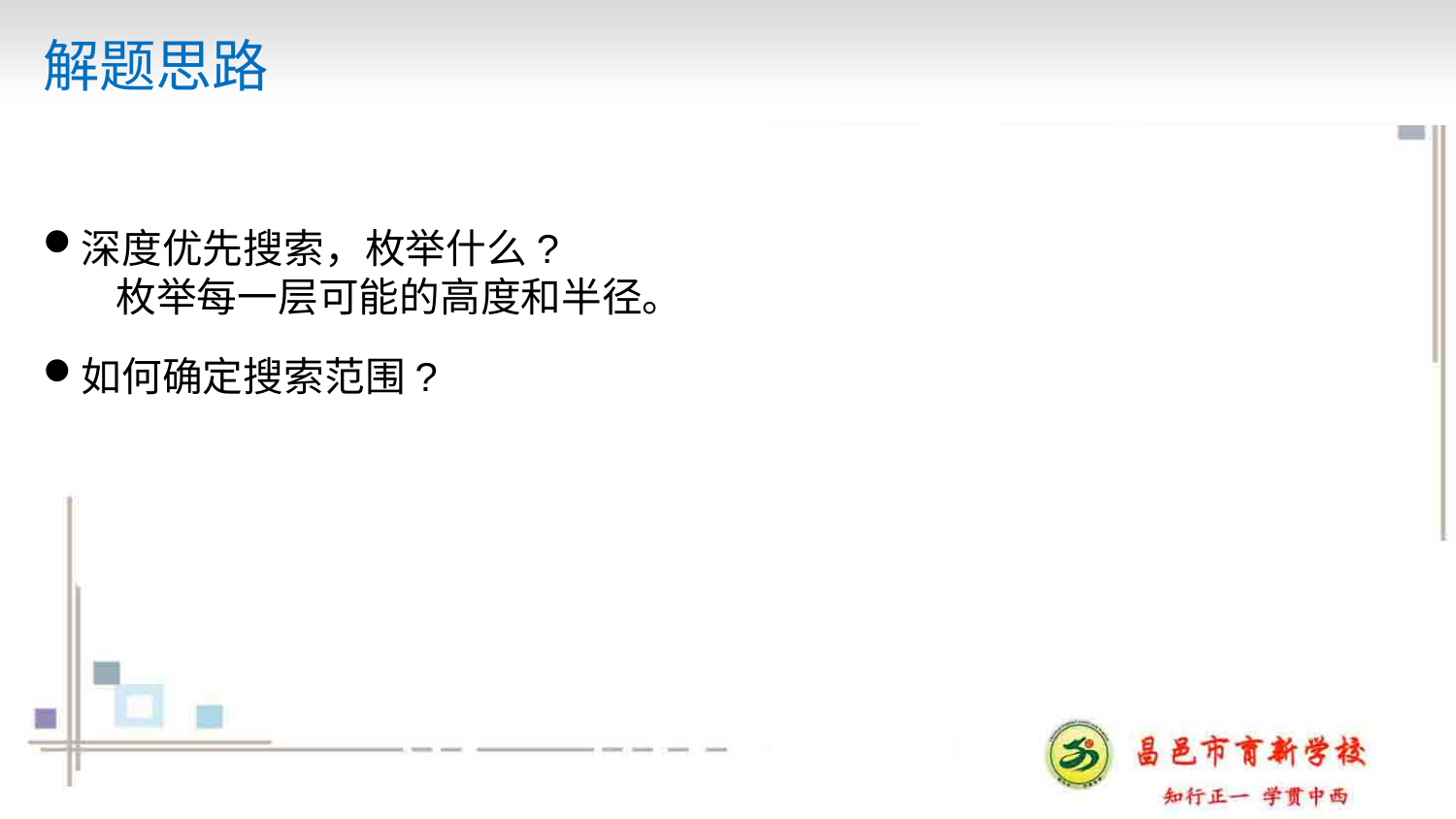

# 解题思路
深度优先搜索，枚举什么?
枚举每一层可能的高度和半径。

如何确定搜索范围?
14